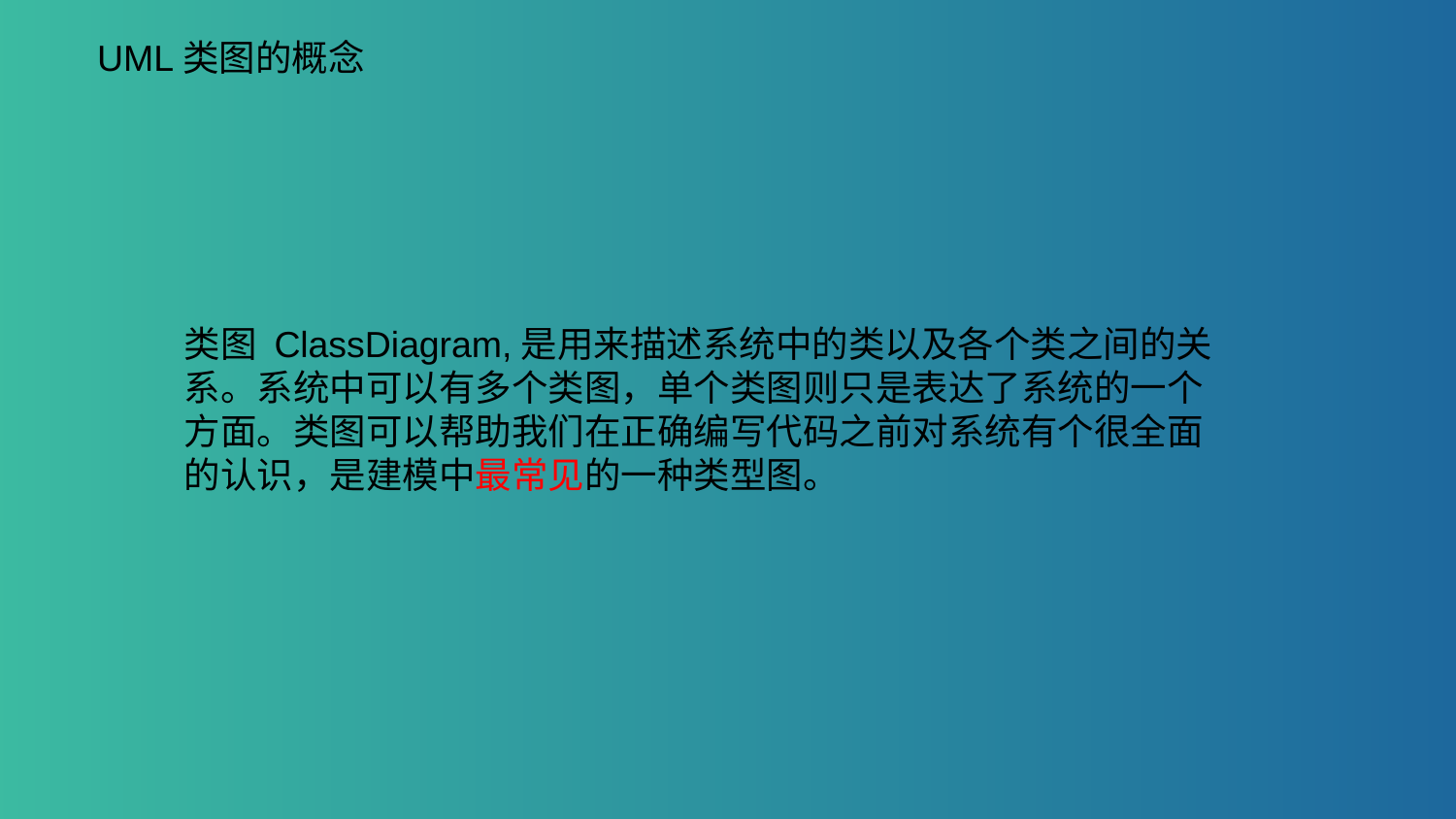

UML类图的概念
类图 ClassDiagram,是用来描述系统中的类以及各个类之间的关系。系统中可以有多个类图，单个类图则只是表达了系统的一个方面。类图可以帮助我们在正确编写代码之前对系统有个很全面的认识，是建模中最常见的一种类型图。